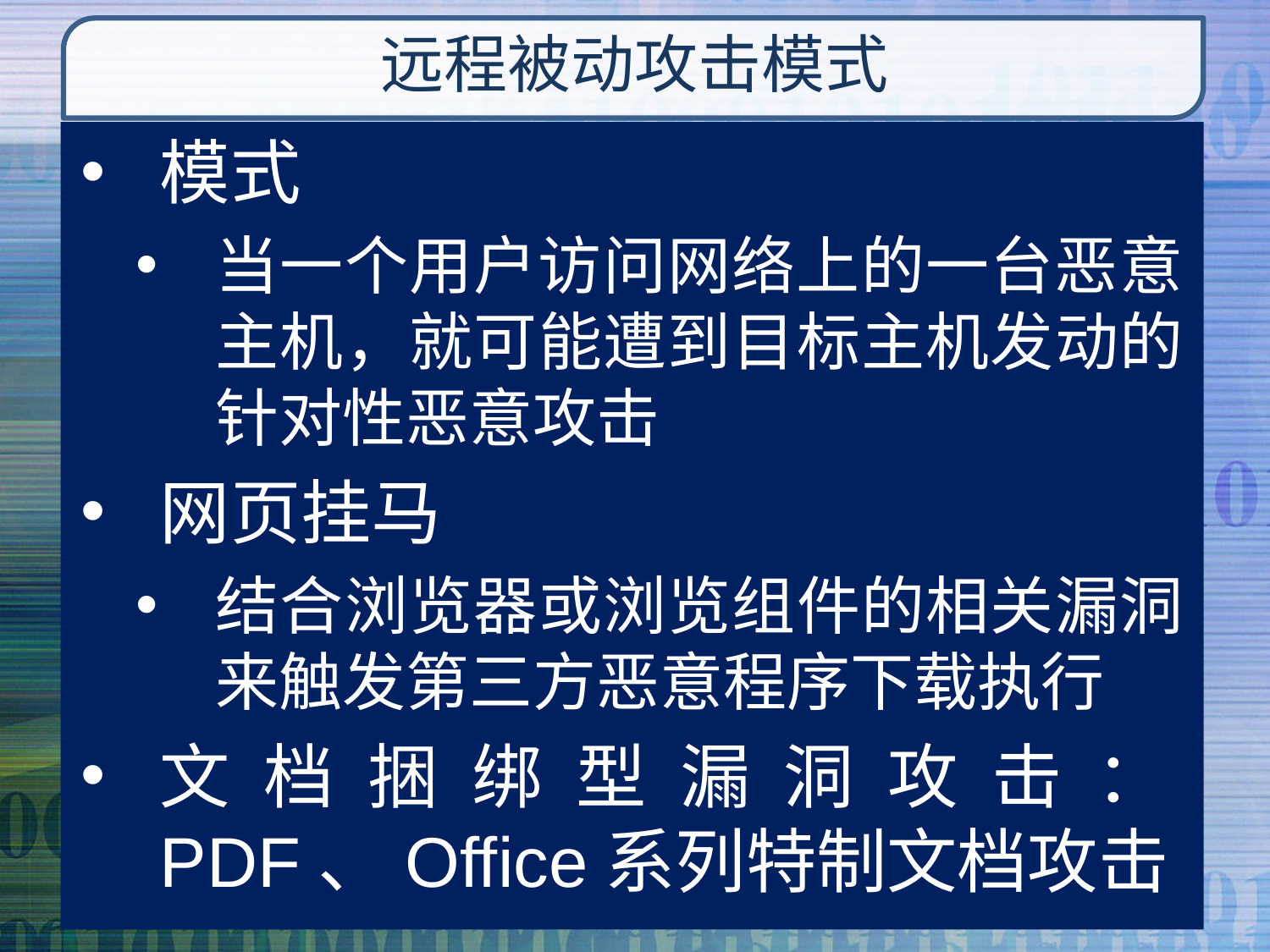

# 远程被动攻击模式
模式
当一个用户访问网络上的一台恶意主机，就可能遭到目标主机发动的针对性恶意攻击
网页挂马
结合浏览器或浏览组件的相关漏洞来触发第三方恶意程序下载执行
文档捆绑型漏洞攻击：PDF、Office系列特制文档攻击